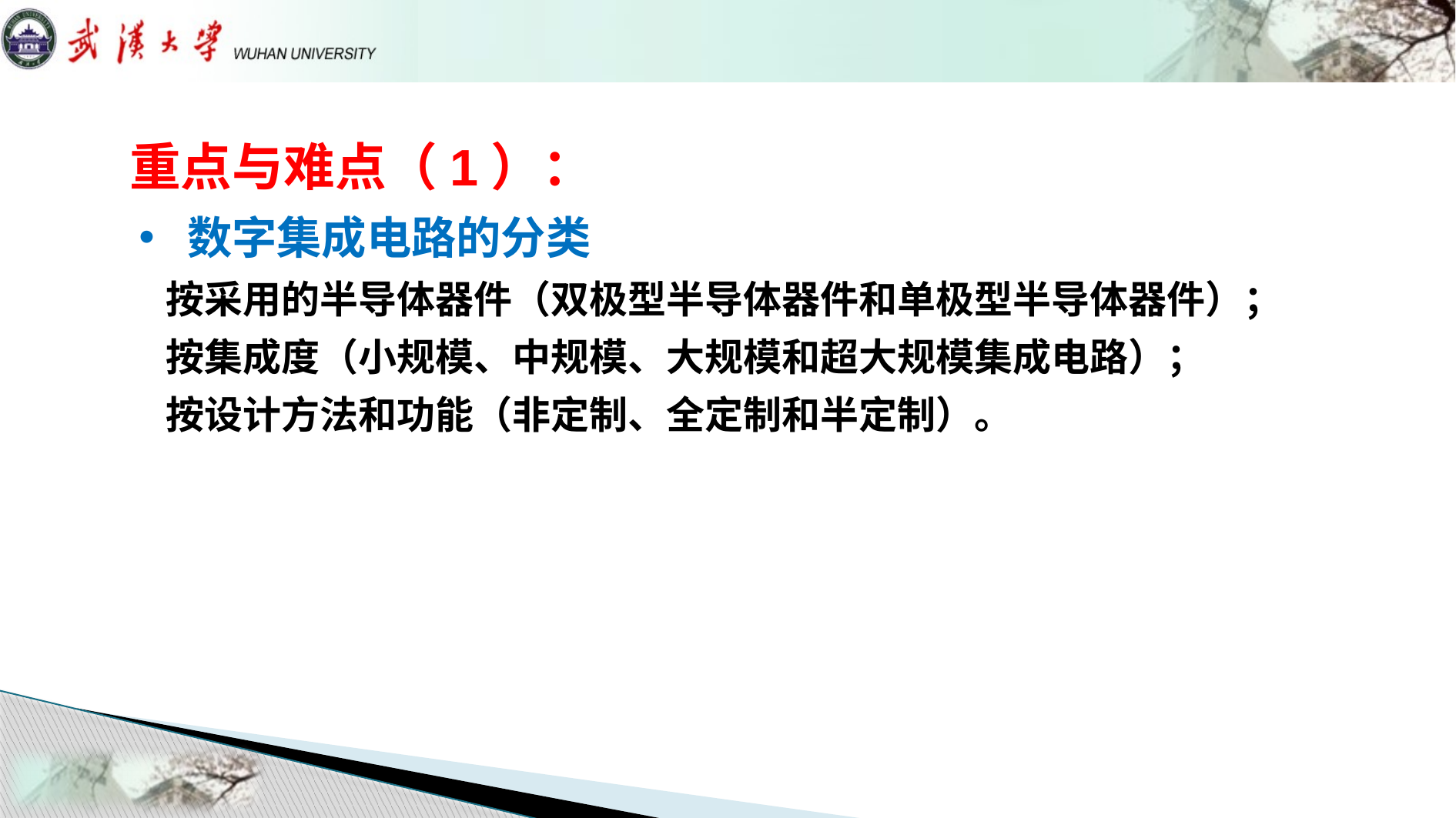

# 重点与难点（1）：
 数字集成电路的分类
  按采用的半导体器件（双极型半导体器件和单极型半导体器件）；
  按集成度（小规模、中规模、大规模和超大规模集成电路）；
  按设计方法和功能（非定制、全定制和半定制）。